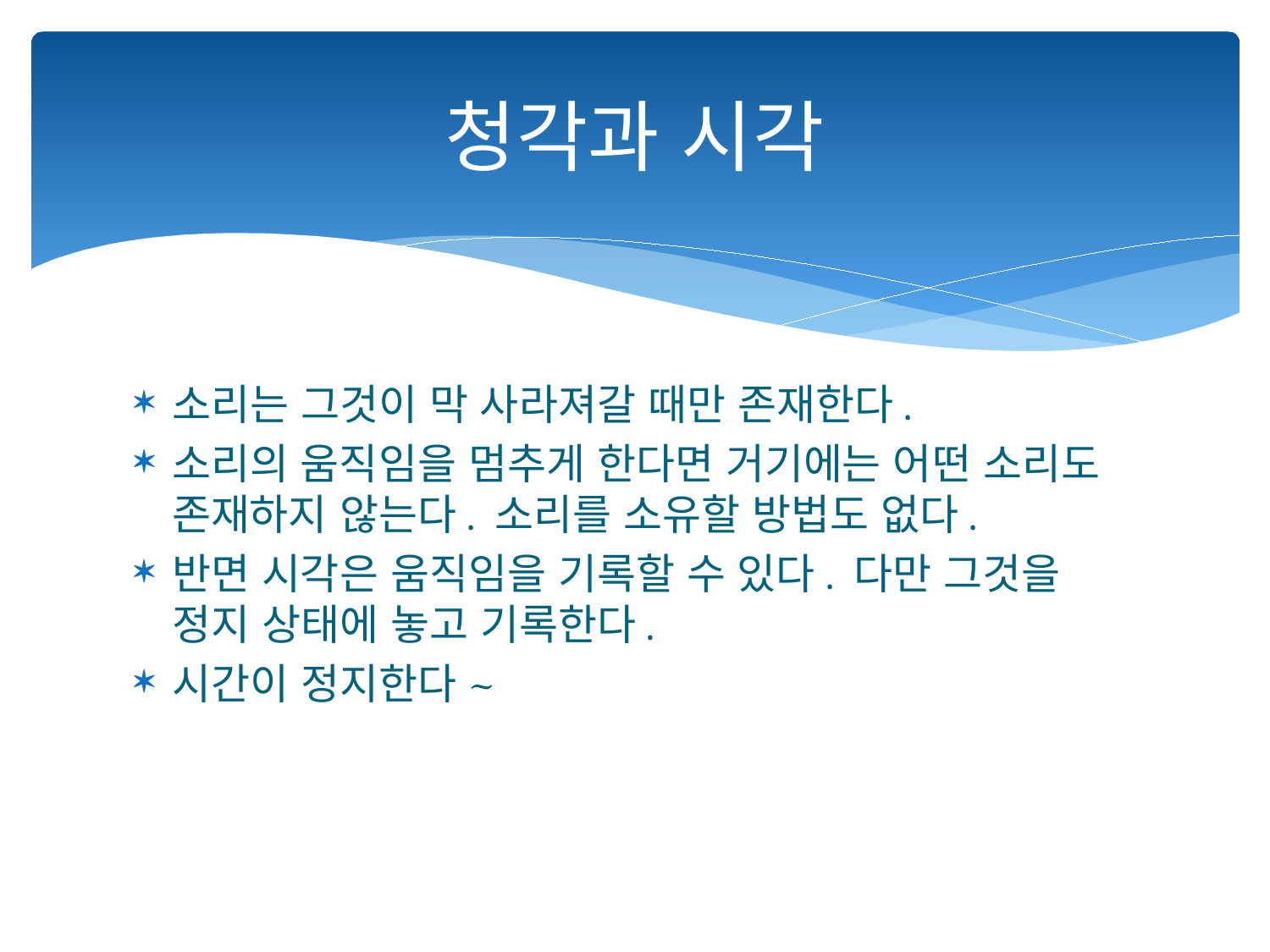

# 청각과 시각
소리는 그것이 막 사라져갈 때만 존재한다.
소리의 움직임을 멈추게 한다면 거기에는 어떤 소리도 존재하지 않는다. 소리를 소유할 방법도 없다.
반면 시각은 움직임을 기록할 수 있다. 다만 그것을 정지 상태에 놓고 기록한다.
시간이 정지한다~